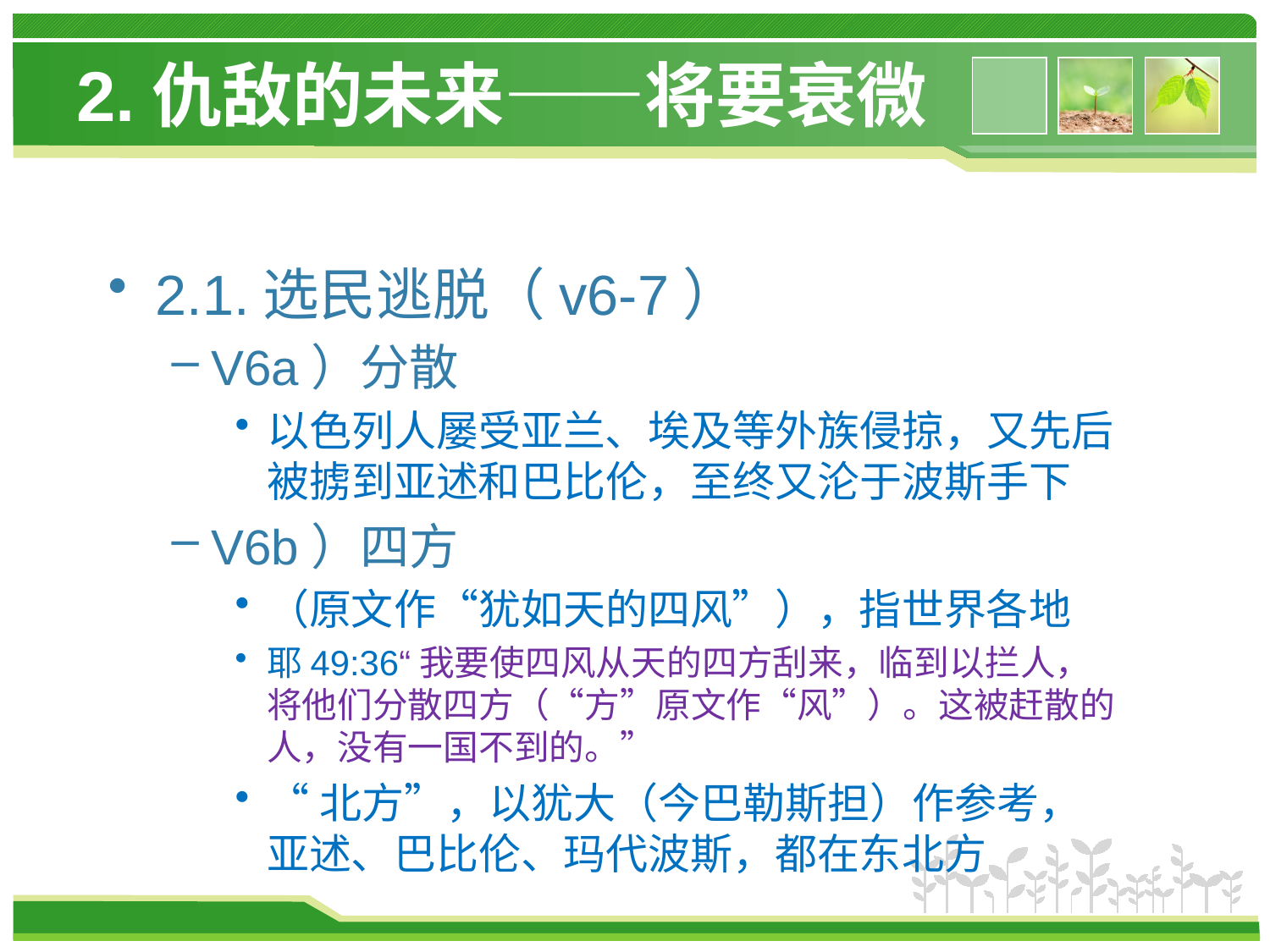

# 2.仇敌的未来——将要衰微
2.1.选民逃脱（v6-7）
V6a）分散
以色列人屡受亚兰、埃及等外族侵掠，又先后被掳到亚述和巴比伦，至终又沦于波斯手下
V6b）四方
（原文作“犹如天的四风”），指世界各地
耶49:36“我要使四风从天的四方刮来，临到以拦人，将他们分散四方（“方”原文作“风”）。这被赶散的人，没有一国不到的。”
“北方”，以犹大（今巴勒斯担）作参考，亚述、巴比伦、玛代波斯，都在东北方